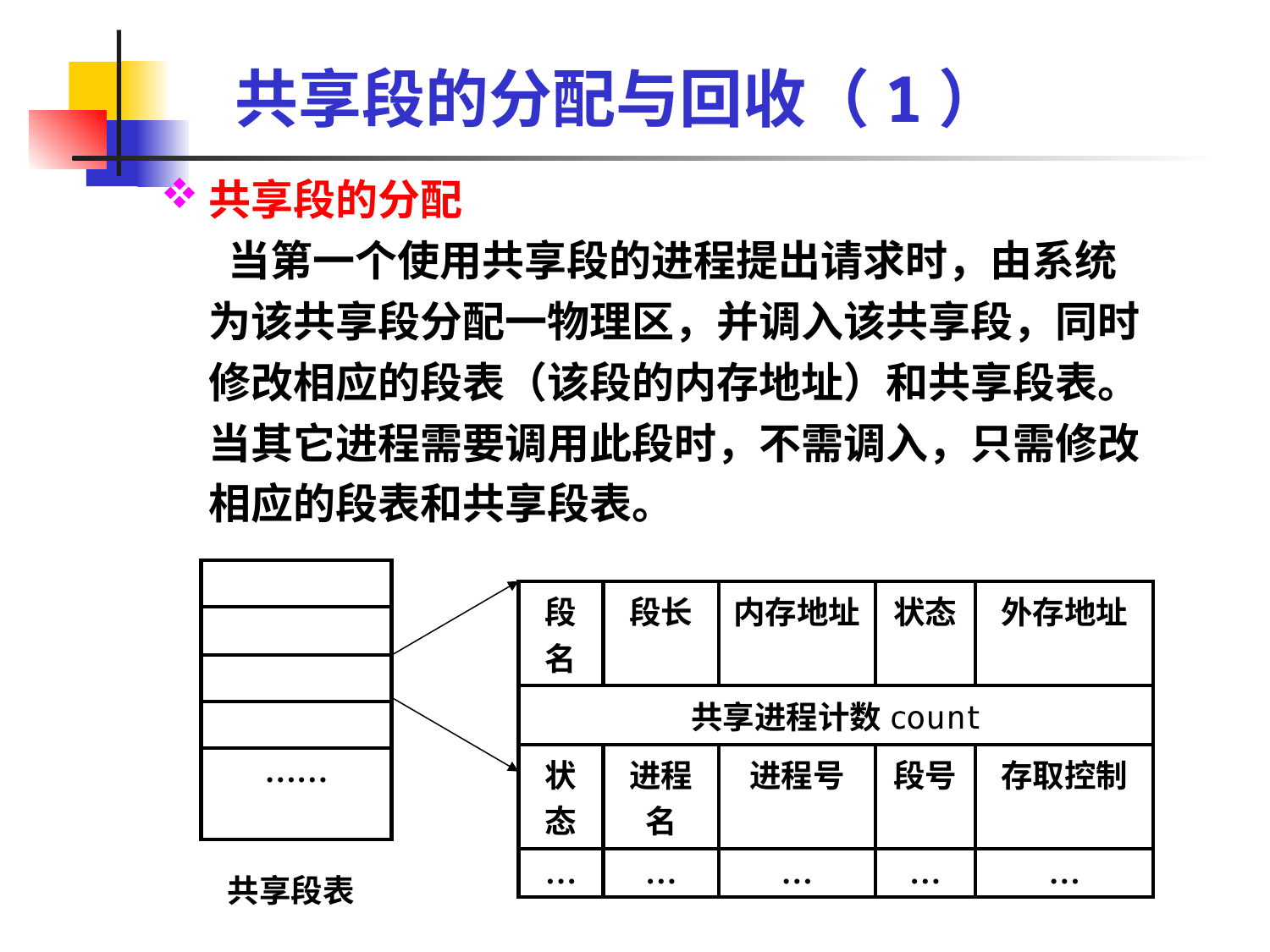

# 共享段的分配与回收（1）
共享段的分配
      当第一个使用共享段的进程提出请求时，由系统为该共享段分配一物理区，并调入该共享段，同时修改相应的段表（该段的内存地址）和共享段表。当其它进程需要调用此段时，不需调入，只需修改相应的段表和共享段表。
|  |
| --- |
|  |
|  |
|  |
| …… |

| 段名 | 段长 | 内存地址 | 状态 | 外存地址 |
| --- | --- | --- | --- | --- |
| 共享进程计数count |  |  |  |  |
| 状态 | 进程名 | 进程号 | 段号 | 存取控制 |
| … | … | … | … | … |

共享段表